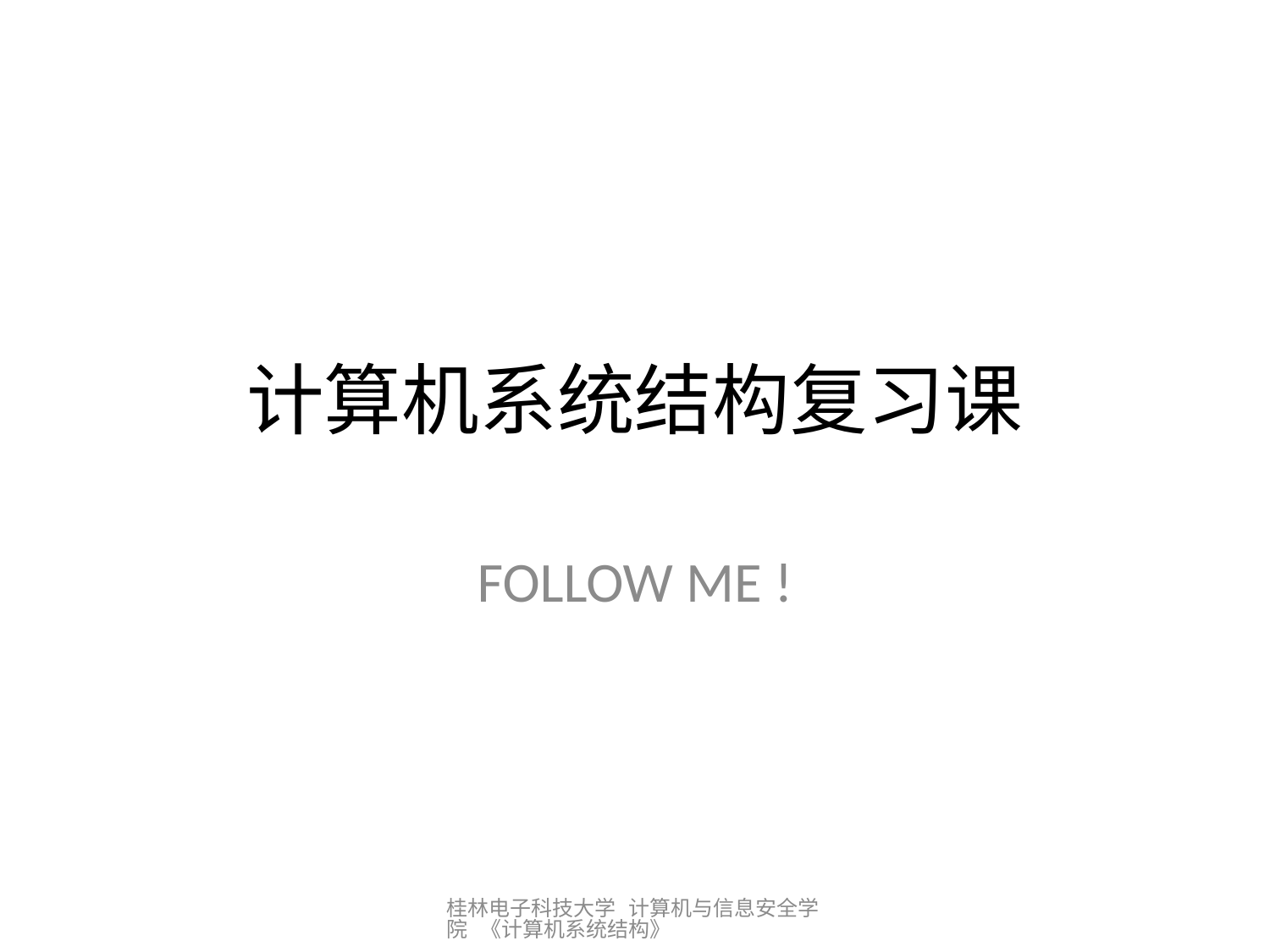

# 计算机系统结构复习课
FOLLOW ME !

桂林电子科技大学  计算机与信息安全学院  《计算机系统结构》
1